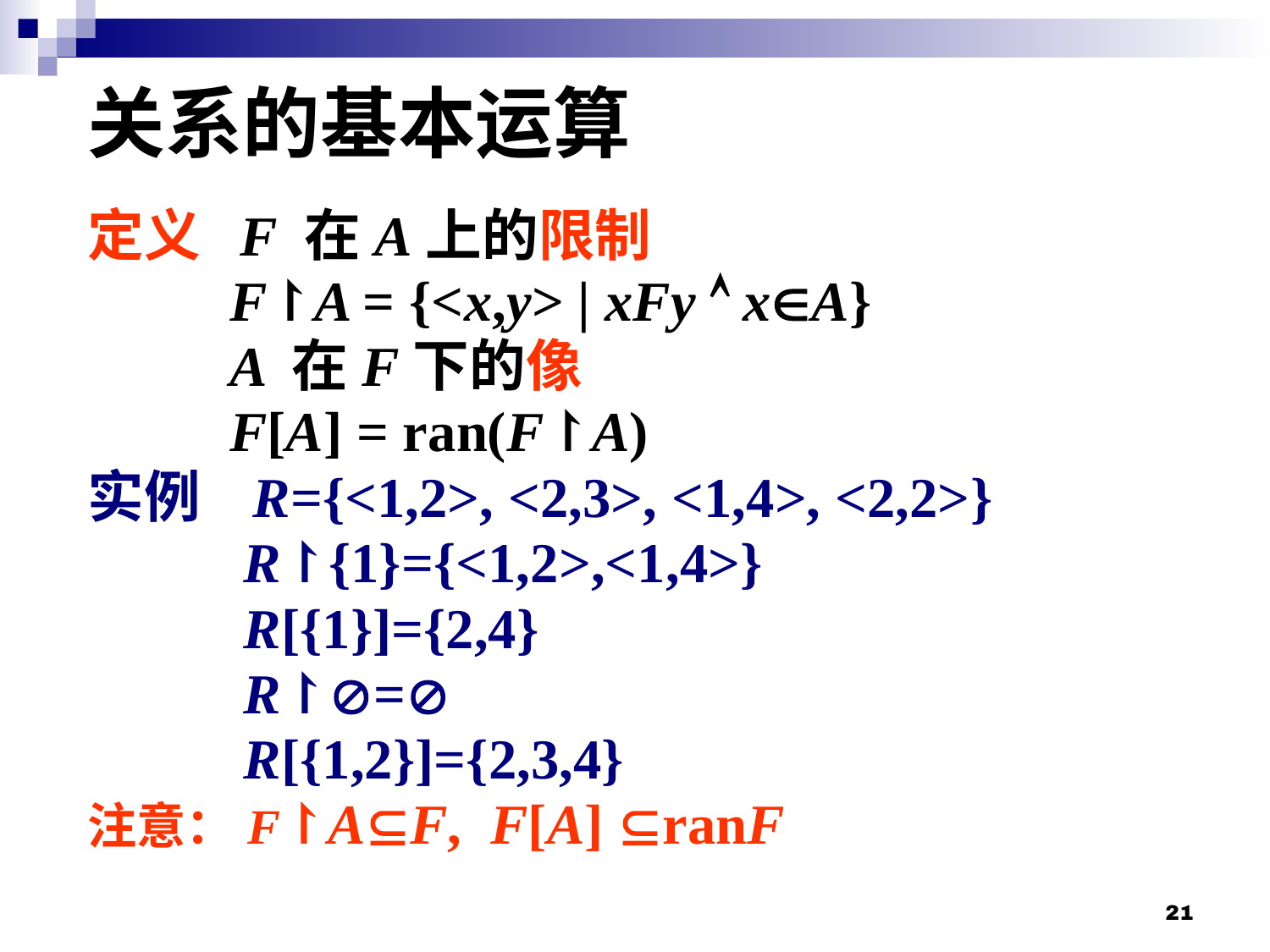

关系的基本运算
定义  F 在A上的限制
          F↾A = {<x,y> | xFy ∧ x∈A}
          A 在F下的像
          F[A] = ran(F↾A)
实例   R={<1,2>, <2,3>, <1,4>, <2,2>}
           R↾{1}={<1,2>,<1,4>}
           R[{1}]={2,4}
           R↾∅=∅
           R[{1,2}]={2,3,4}
注意：F↾A⊆F,  F[A] ⊆ranF
21